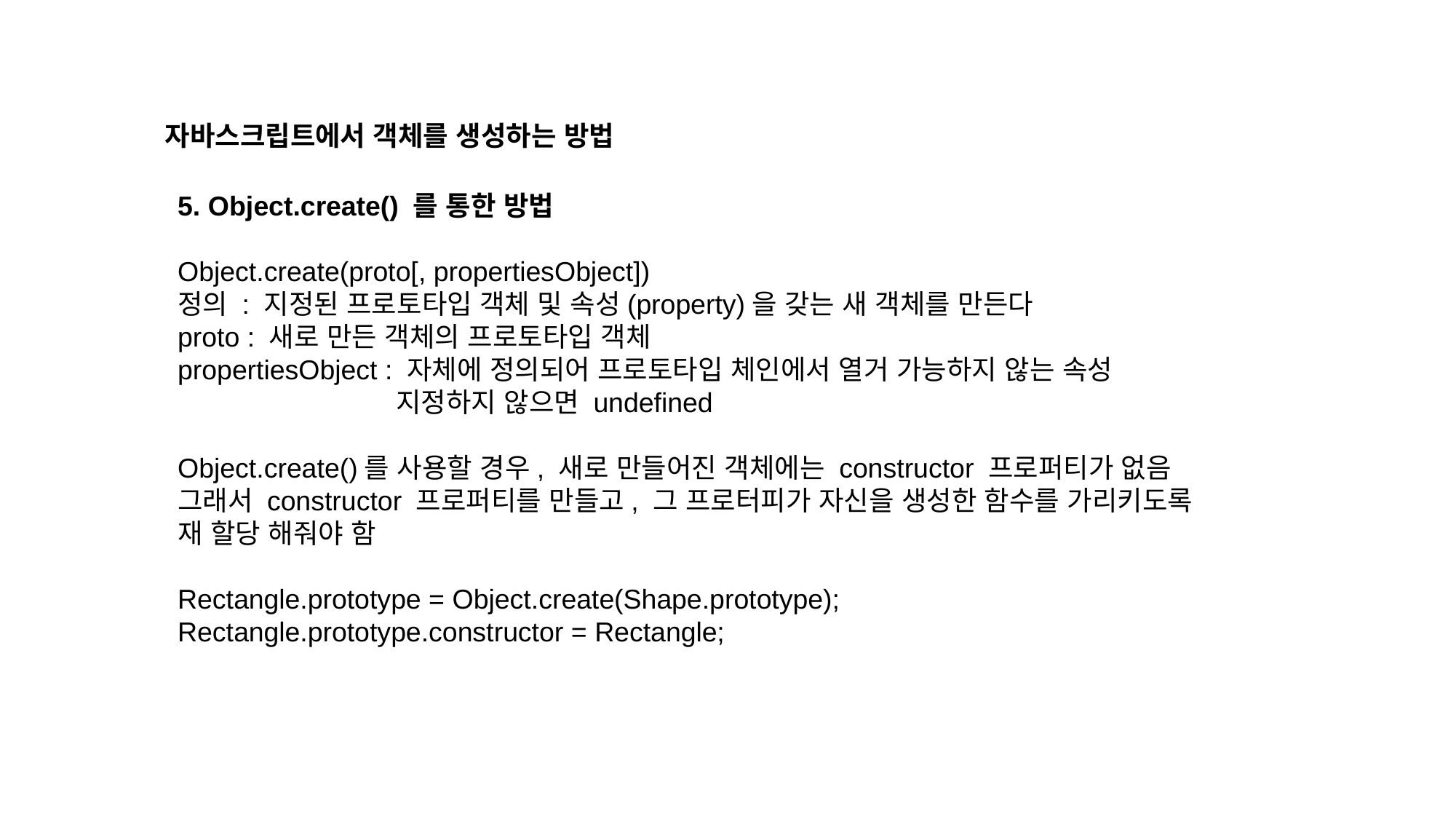

자바스크립트에서 객체를 생성하는 방법
5. Object.create() 를 통한 방법

Object.create(proto[, propertiesObject])
정의 : 지정된 프로토타입 객체 및 속성(property)을 갖는 새 객체를 만든다
proto : 새로 만든 객체의 프로토타입 객체
propertiesObject : 자체에 정의되어 프로토타입 체인에서 열거 가능하지 않는 속성
		지정하지 않으면 undefined

Object.create()를 사용할 경우, 새로 만들어진 객체에는 constructor 프로퍼티가 없음
그래서 constructor 프로퍼티를 만들고, 그 프로터피가 자신을 생성한 함수를 가리키도록
재 할당 해줘야 함

Rectangle.prototype = Object.create(Shape.prototype);
Rectangle.prototype.constructor = Rectangle;